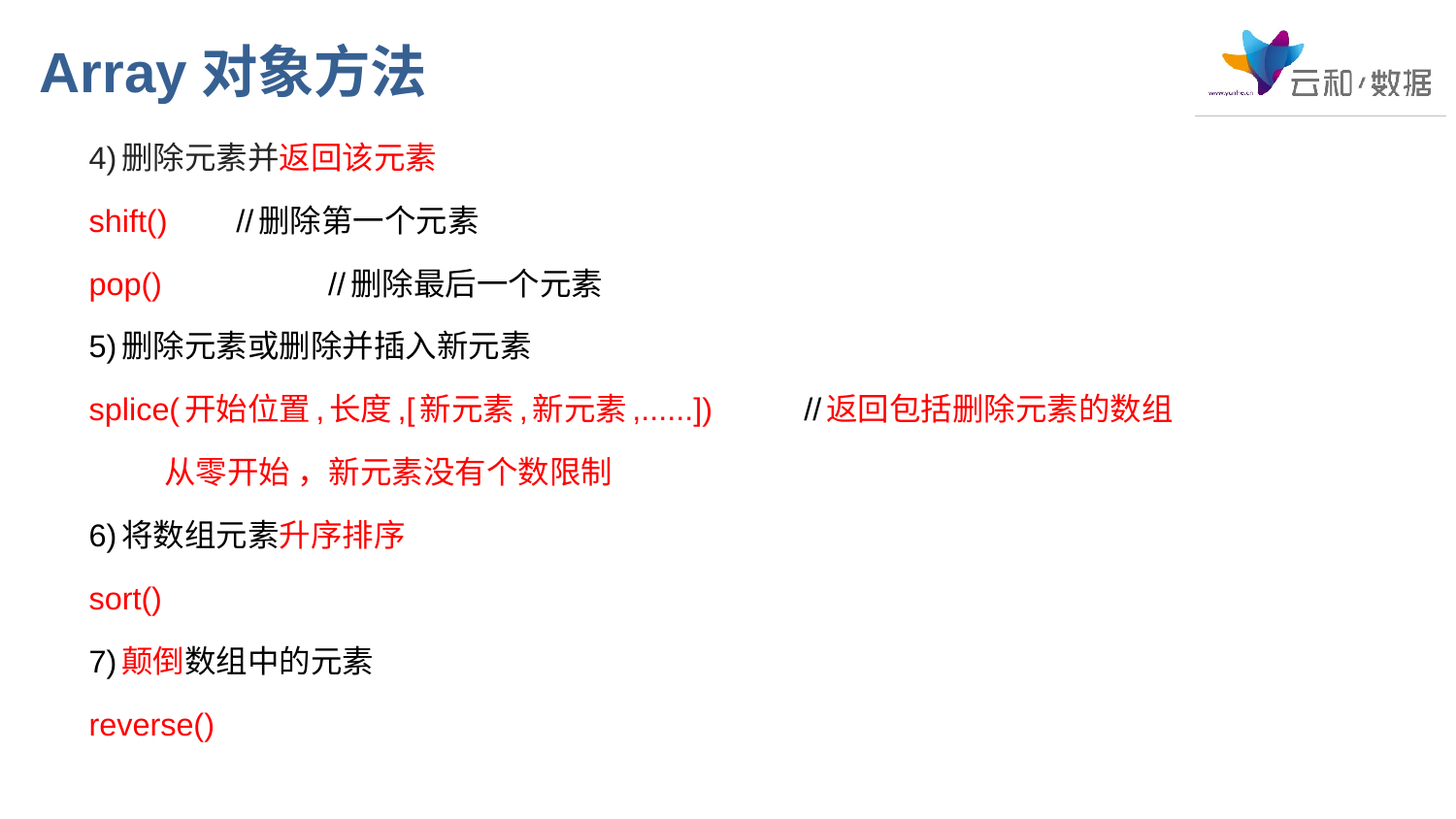

# Array对象方法
4)删除元素并返回该元素
shift()		//删除第一个元素
pop()                   //删除最后一个元素
5)删除元素或删除并插入新元素
splice(开始位置,长度,[新元素,新元素,......])	//返回包括删除元素的数组
          从零开始 ，新元素没有个数限制
6)将数组元素升序排序
sort()
7)颠倒数组中的元素
reverse()
15